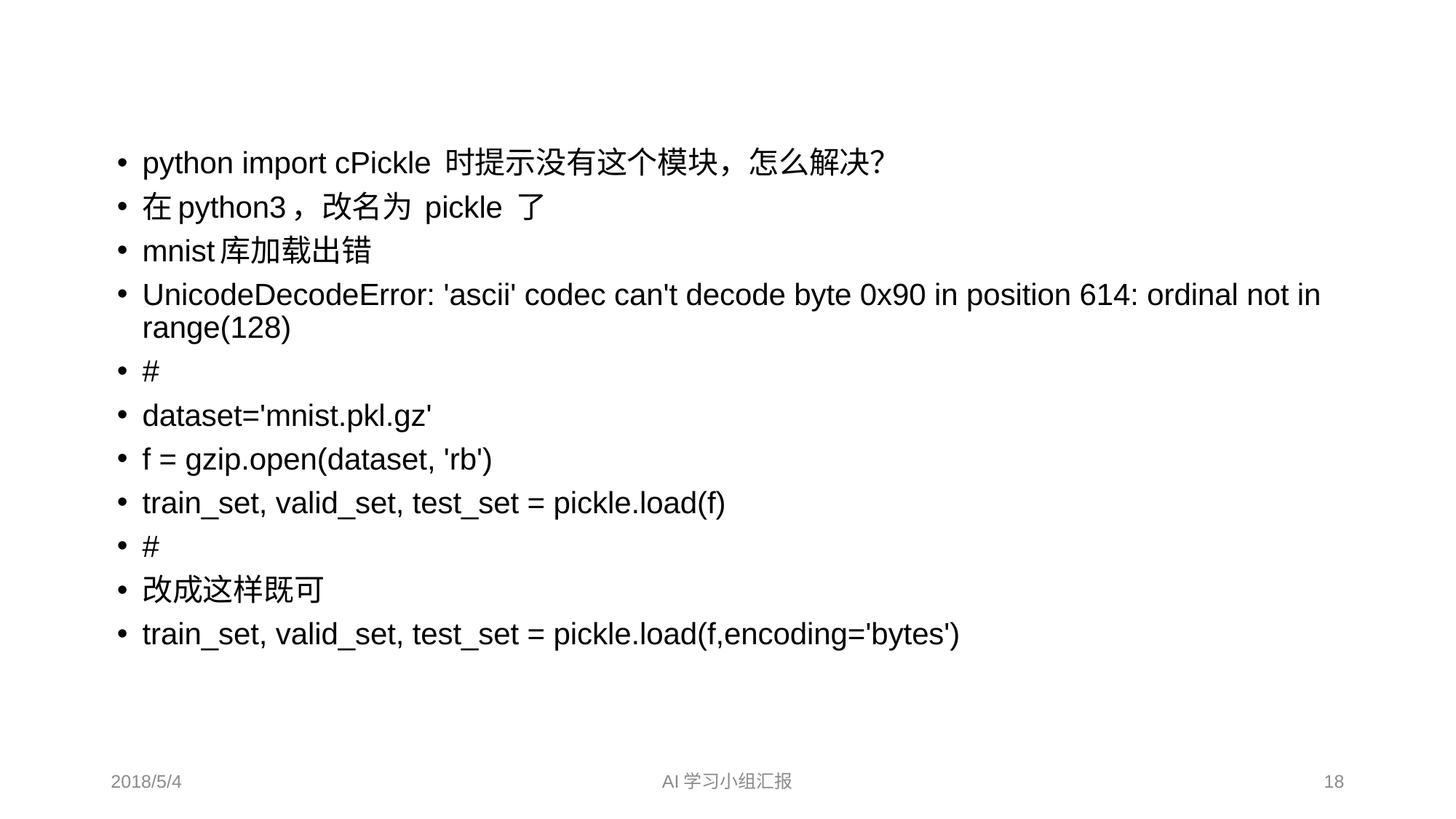

python import cPickle 时提示没有这个模块，怎么解决？
在python3，改名为 pickle 了
mnist库加载出错
UnicodeDecodeError: 'ascii' codec can't decode byte 0x90 in position 614: ordinal not in range(128)
#
dataset='mnist.pkl.gz'
f = gzip.open(dataset, 'rb')
train_set, valid_set, test_set = pickle.load(f)
#
改成这样既可
train_set, valid_set, test_set = pickle.load(f,encoding='bytes')

2018/5/4
AI学习小组汇报
18